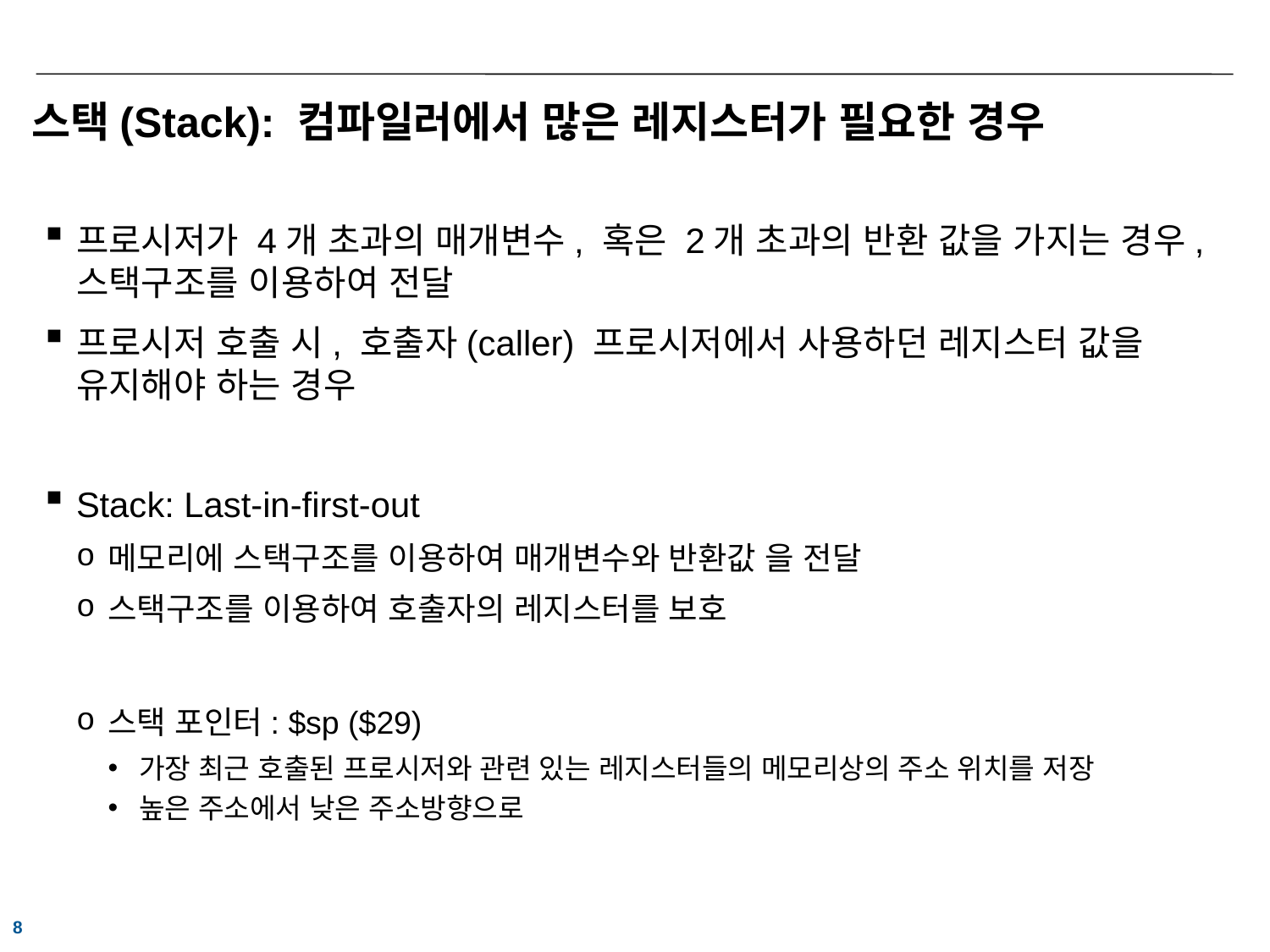

# 스택(Stack): 컴파일러에서 많은 레지스터가 필요한 경우
프로시저가 4개 초과의 매개변수, 혹은 2개 초과의 반환 값을 가지는 경우, 스택구조를 이용하여 전달
프로시저 호출 시, 호출자(caller) 프로시저에서 사용하던 레지스터 값을 유지해야 하는 경우

Stack: Last-in-first-out
메모리에 스택구조를 이용하여 매개변수와 반환값 을 전달
스택구조를 이용하여 호출자의 레지스터를 보호

스택 포인터: $sp ($29)
가장 최근 호출된 프로시저와 관련 있는 레지스터들의 메모리상의 주소 위치를 저장
높은 주소에서 낮은 주소방향으로

8